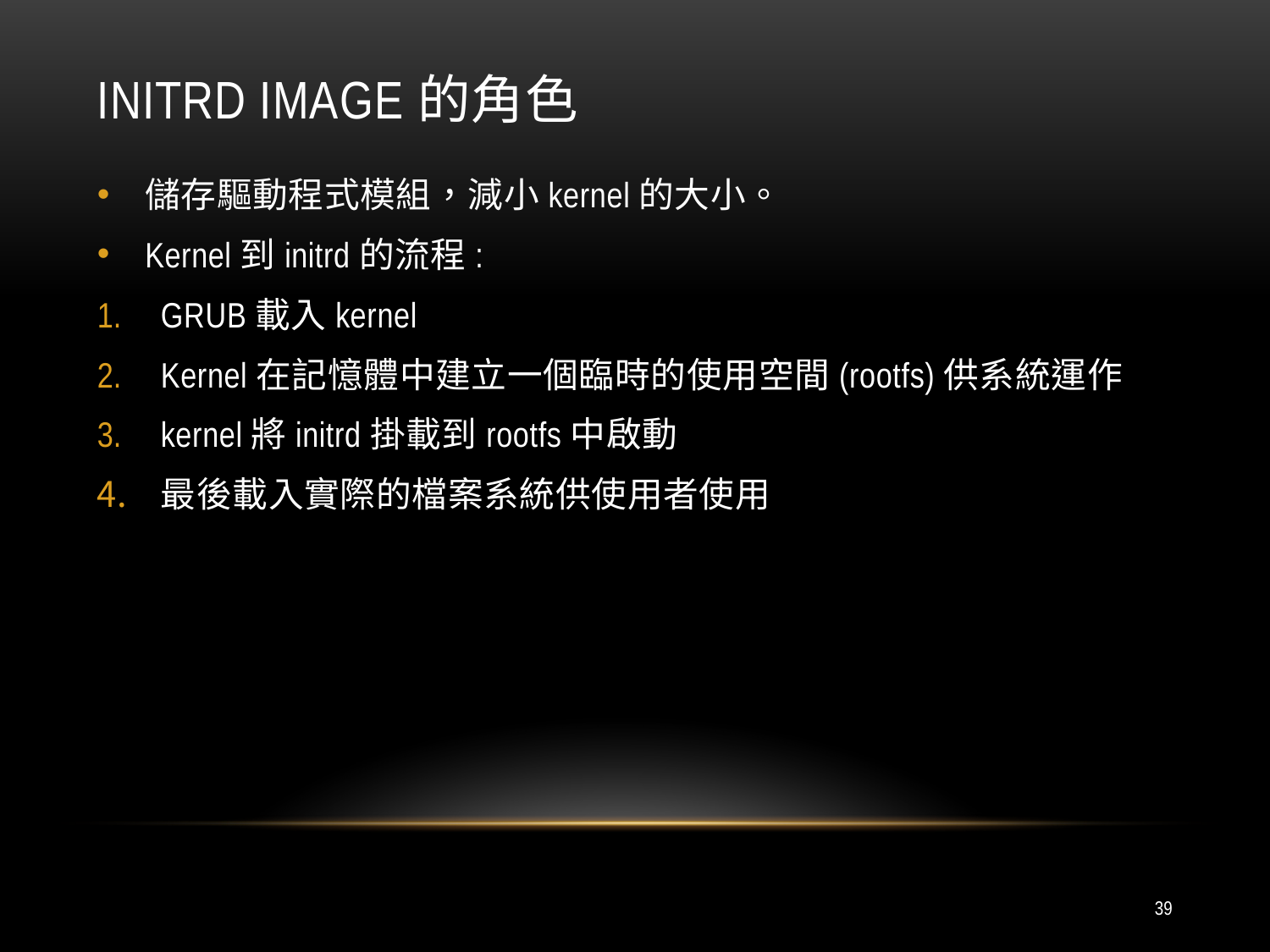

# initrd image的角色
儲存驅動程式模組，減小kernel的大小。
Kernel到initrd的流程:
GRUB載入kernel
Kernel在記憶體中建立一個臨時的使用空間(rootfs)供系統運作
kernel將initrd掛載到rootfs中啟動
最後載入實際的檔案系統供使用者使用

39